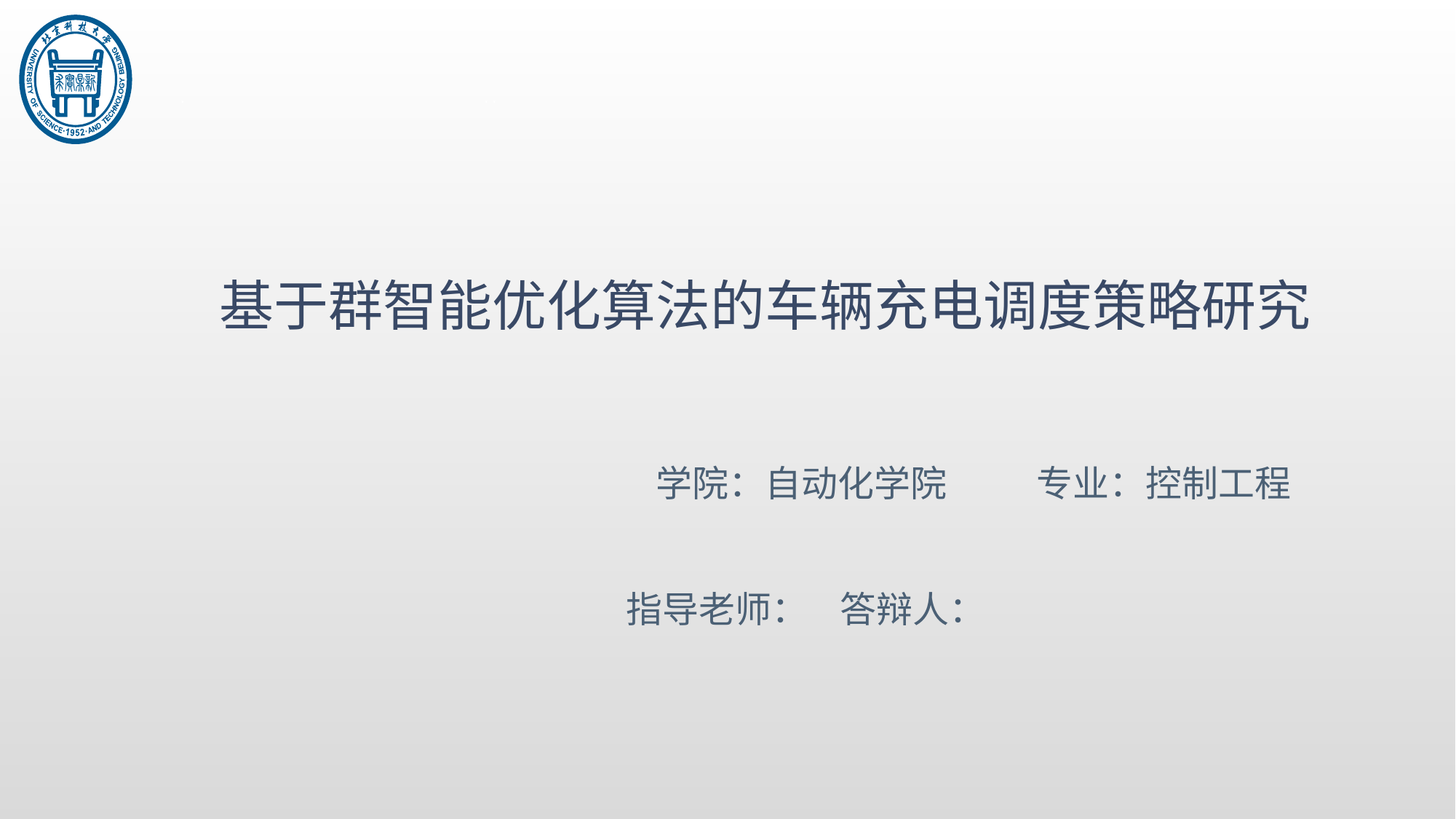

基于群智能优化算法的车辆充电调度策略研究
学院：自动化学院           专业：控制工程
指导老师：    答辩人：
延迟符号